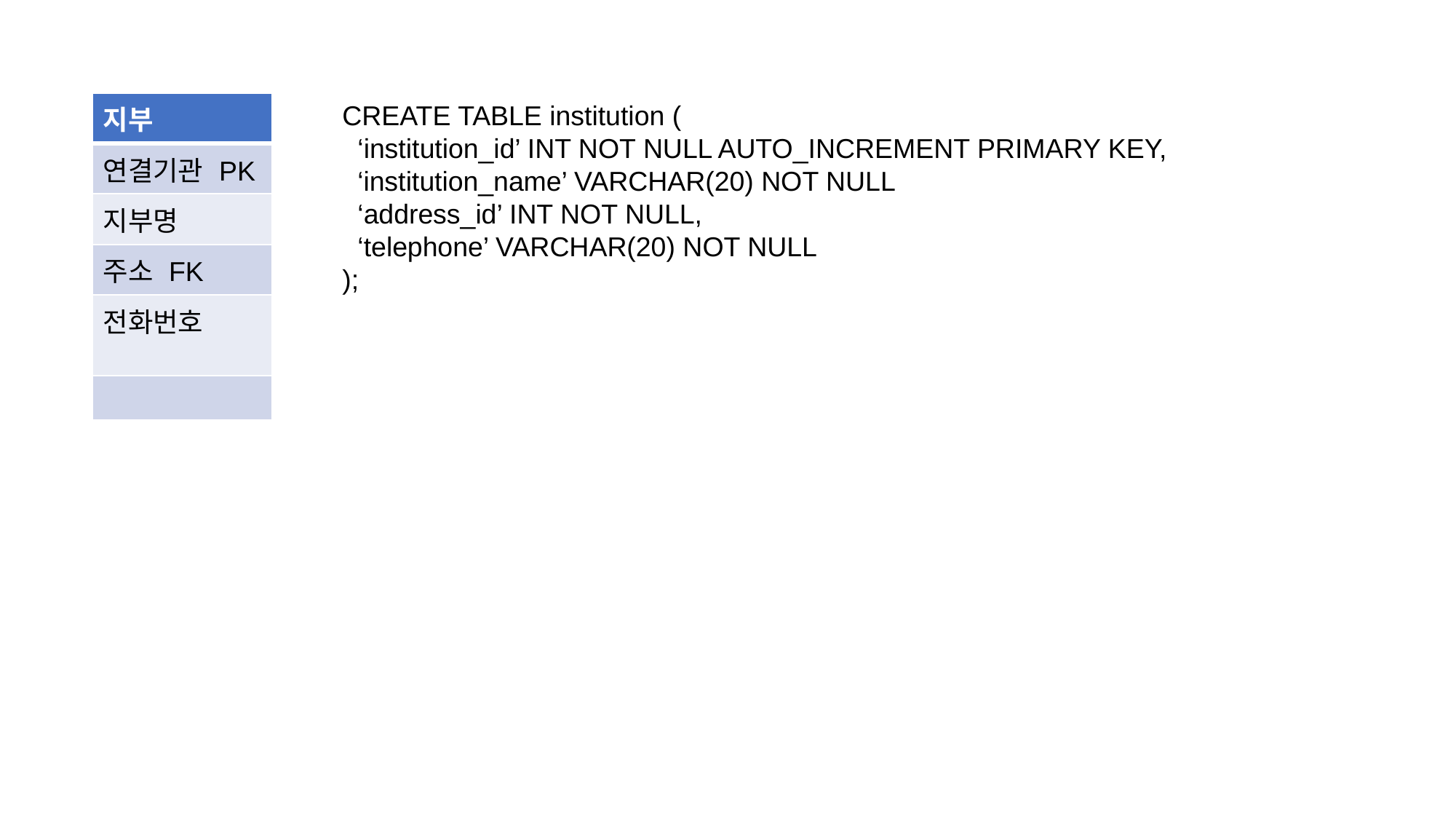

| 지부 |
| --- |
| 연결기관 PK |
| 지부명 |
| 주소 FK |
| 전화번호 |
|  |
CREATE TABLE institution (
  ‘institution_id’ INT NOT NULL AUTO_INCREMENT PRIMARY KEY,
  ‘institution_name’ VARCHAR(20) NOT NULL
  ‘address_id’ INT NOT NULL,
  ‘telephone’ VARCHAR(20) NOT NULL
);